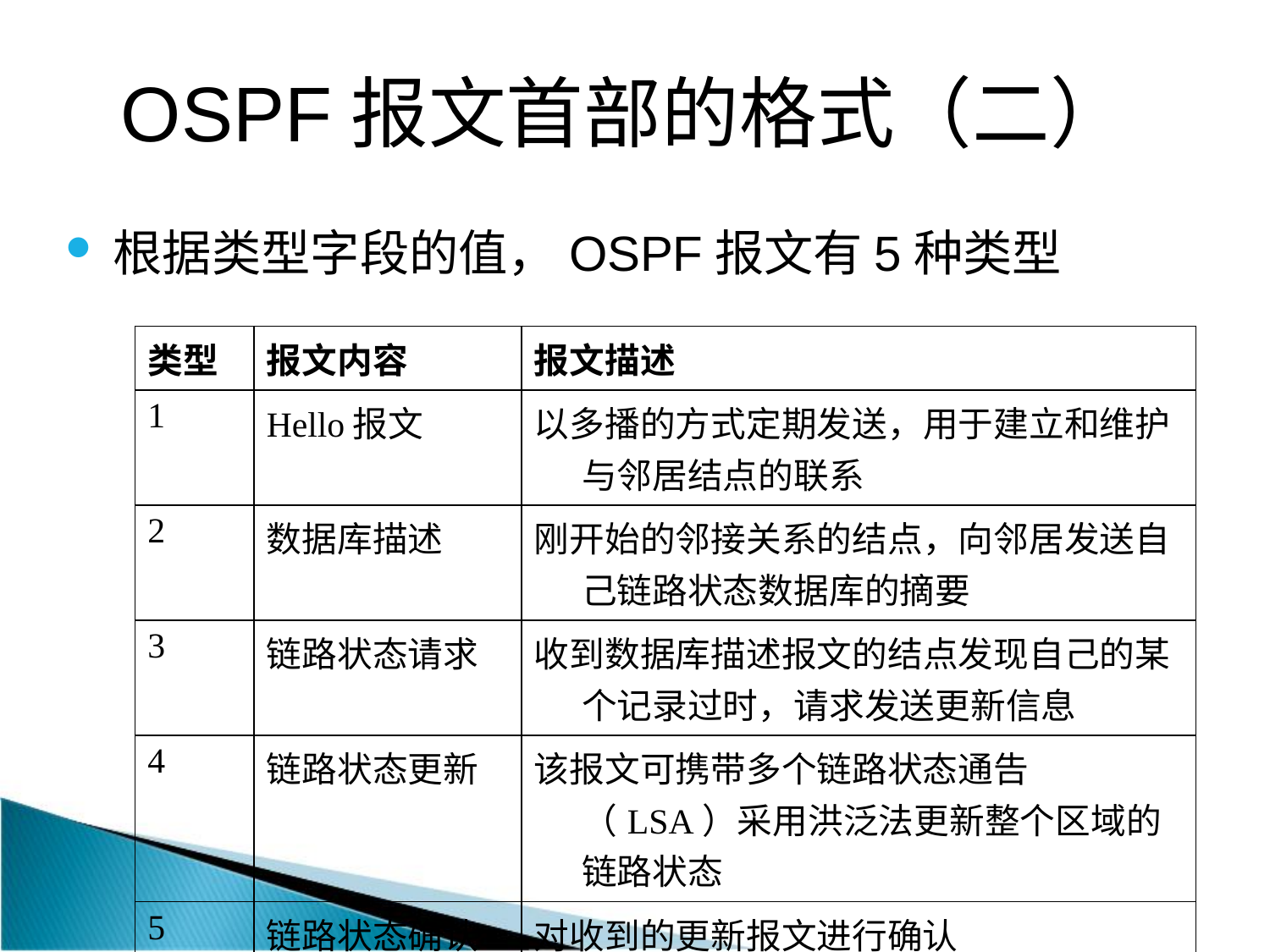

# OSPF报文首部的格式（二）
根据类型字段的值，OSPF报文有5种类型
| 类型 | 报文内容 | 报文描述 |
| --- | --- | --- |
| 1 | Hello报文 | 以多播的方式定期发送，用于建立和维护与邻居结点的联系 |
| 2 | 数据库描述 | 刚开始的邻接关系的结点，向邻居发送自己链路状态数据库的摘要 |
| 3 | 链路状态请求 | 收到数据库描述报文的结点发现自己的某个记录过时，请求发送更新信息 |
| 4 | 链路状态更新 | 该报文可携带多个链路状态通告（LSA）采用洪泛法更新整个区域的链路状态 |
| 5 | 链路状态确认 | 对收到的更新报文进行确认 |